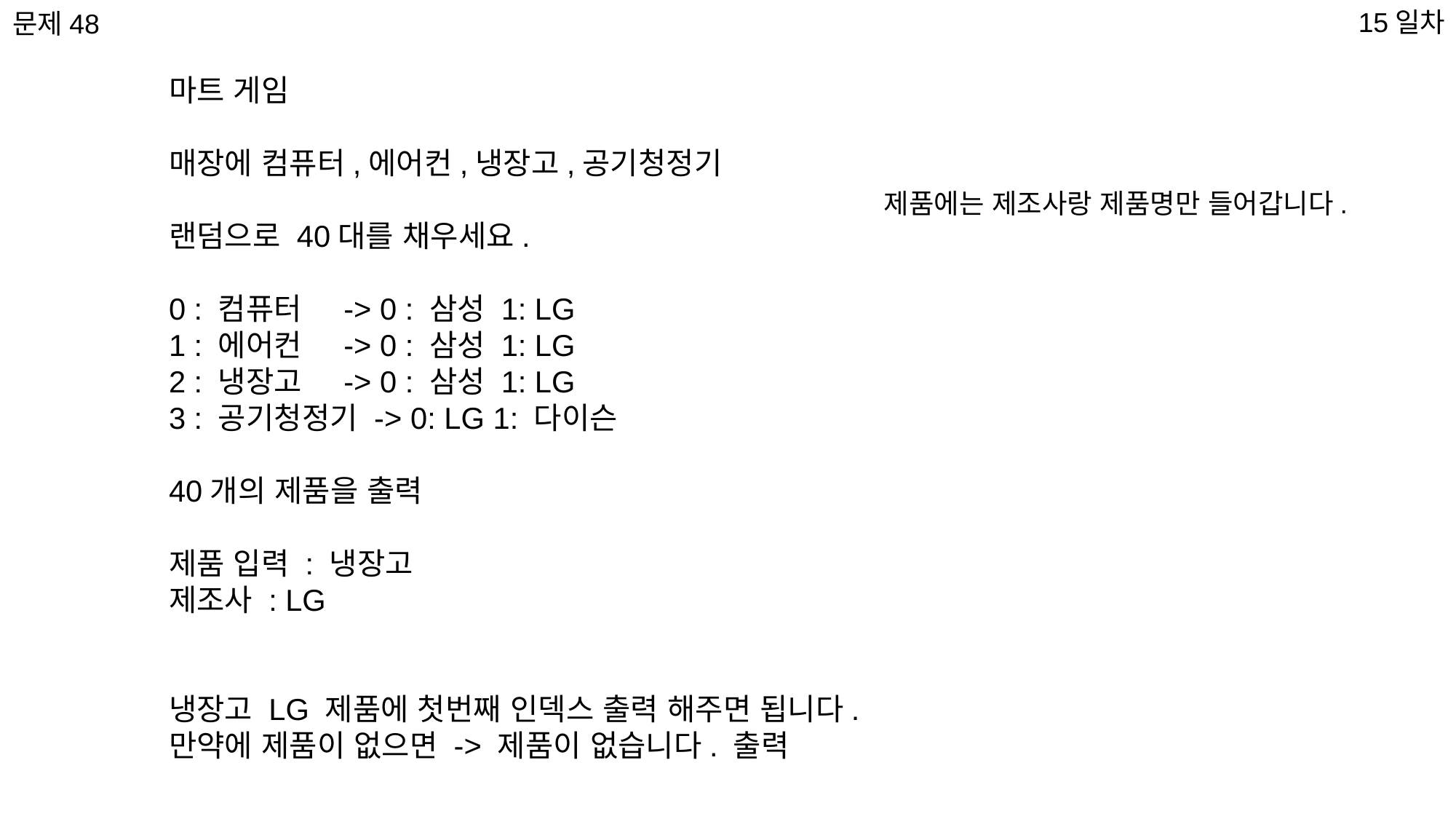

15일차
문제48
마트 게임

매장에 컴퓨터,에어컨,냉장고,공기청정기

랜덤으로 40대를 채우세요.

0 : 컴퓨터    -> 0 : 삼성 1: LG
1 : 에어컨    -> 0 : 삼성 1: LG
2 : 냉장고    -> 0 : 삼성 1: LG
3 : 공기청정기 -> 0: LG 1: 다이슨

40개의 제품을 출력

제품 입력 : 냉장고
제조사 : LG

냉장고 LG 제품에 첫번째 인덱스 출력 해주면 됩니다.
만약에 제품이 없으면 -> 제품이 없습니다. 출력
제품에는 제조사랑 제품명만 들어갑니다.